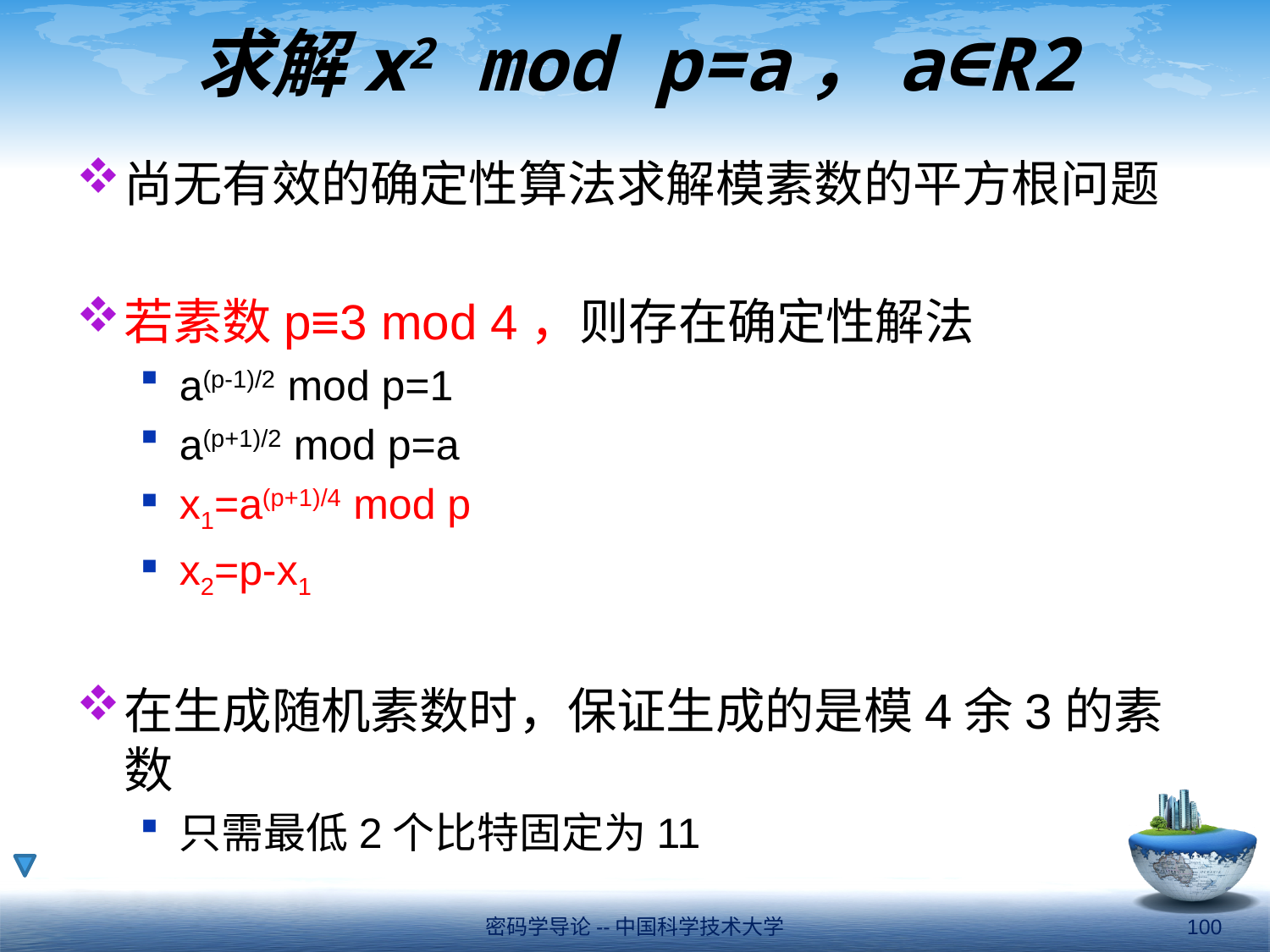

# 求解x2 mod p=a，a∈R2
尚无有效的确定性算法求解模素数的平方根问题

若素数p≡3 mod 4，则存在确定性解法
a(p-1)/2 mod p=1
a(p+1)/2 mod p=a
x1=a(p+1)/4 mod p
x2=p-x1

在生成随机素数时，保证生成的是模4余3的素数
只需最低2个比特固定为11

密码学导论--中国科学技术大学
100